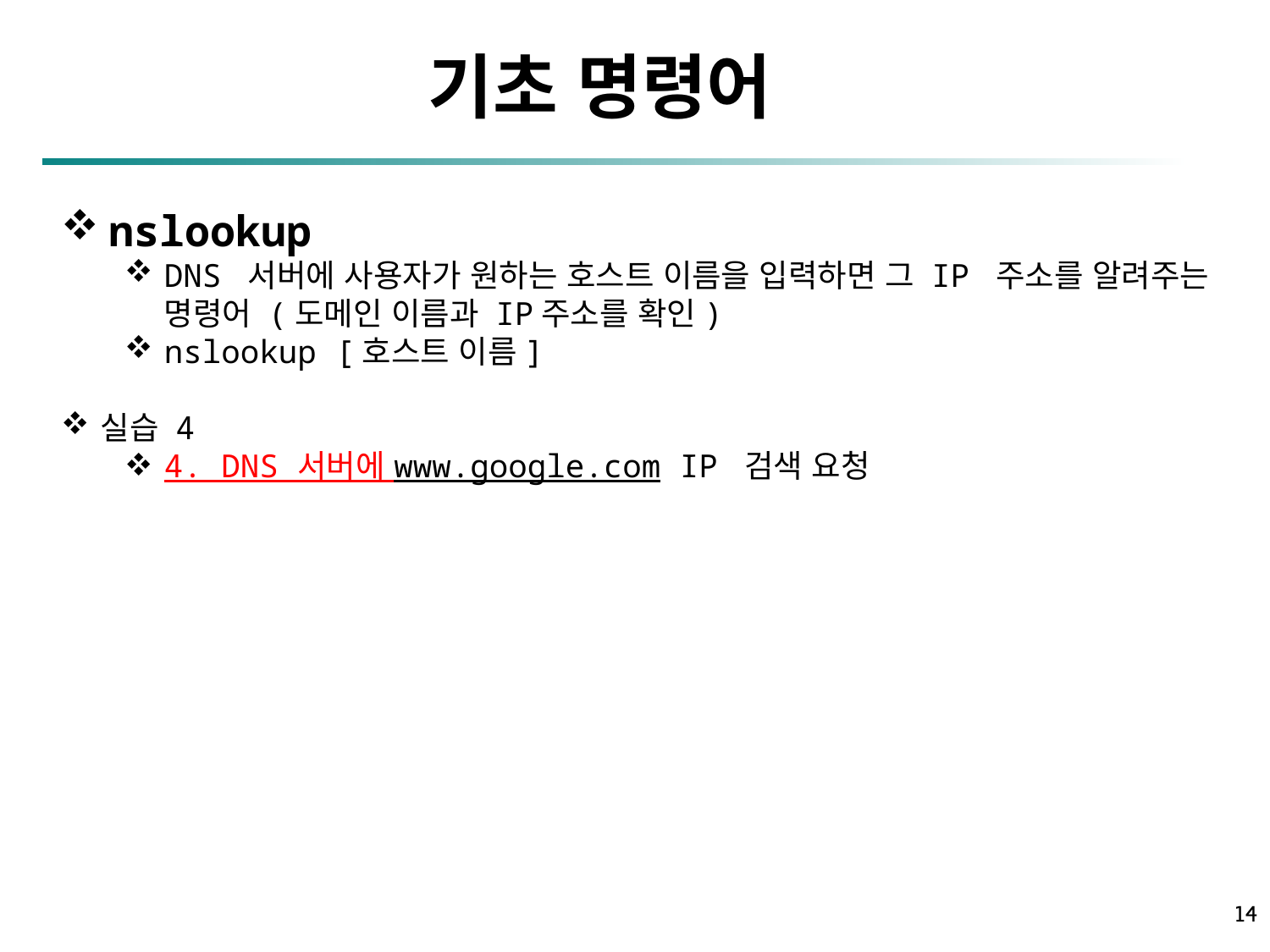

파일 편집 : VI 에디터
기초 명령어
nslookup
DNS 서버에 사용자가 원하는 호스트 이름을 입력하면 그 IP 주소를 알려주는 명령어 (도메인 이름과 IP주소를 확인)
nslookup [호스트 이름]

실습 4
4. DNS 서버에 www.google.com IP 검색 요청

14